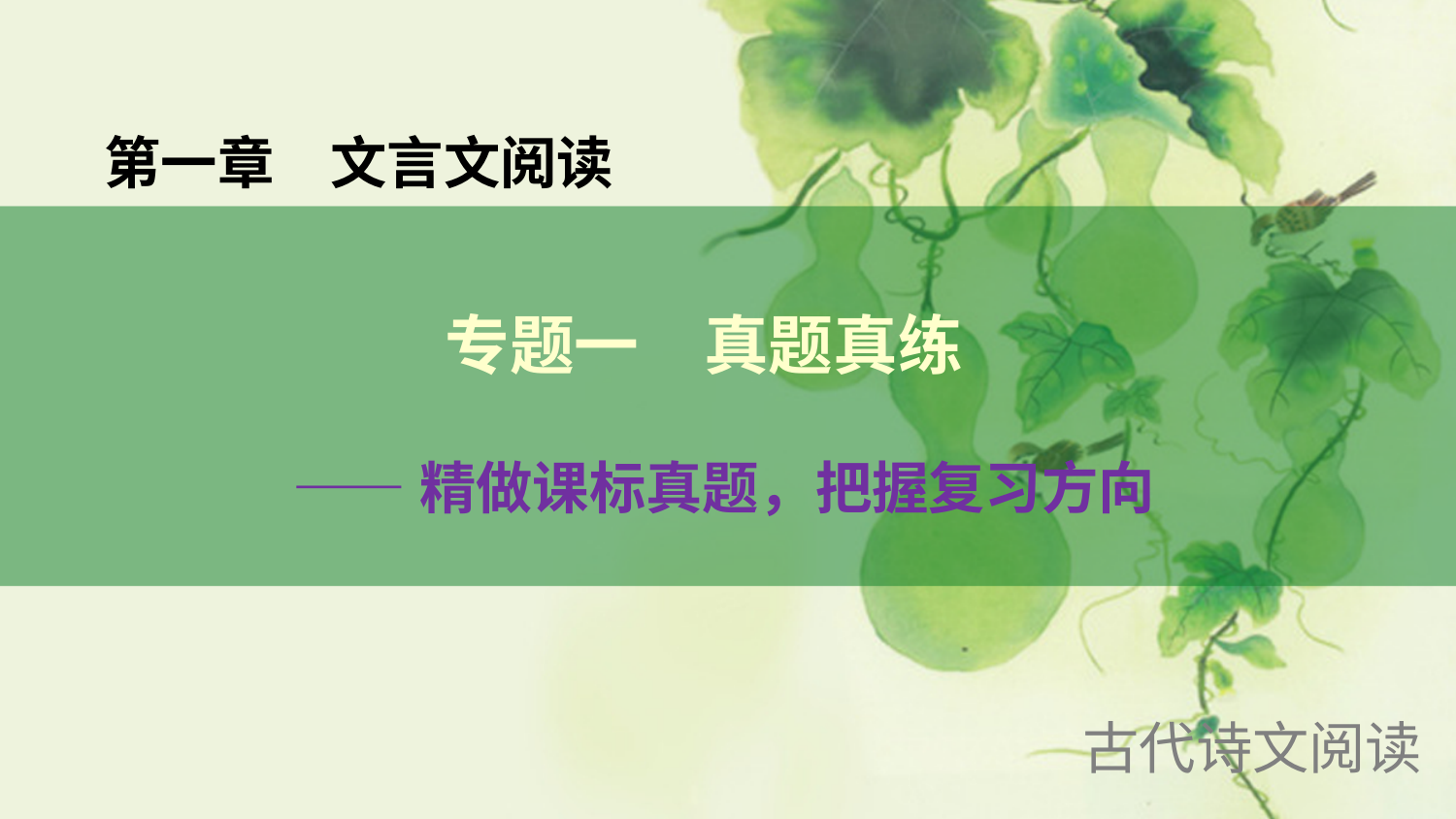

第一章　文言文阅读
专题一　真题真练
——精做课标真题，把握复习方向
古代诗文阅读